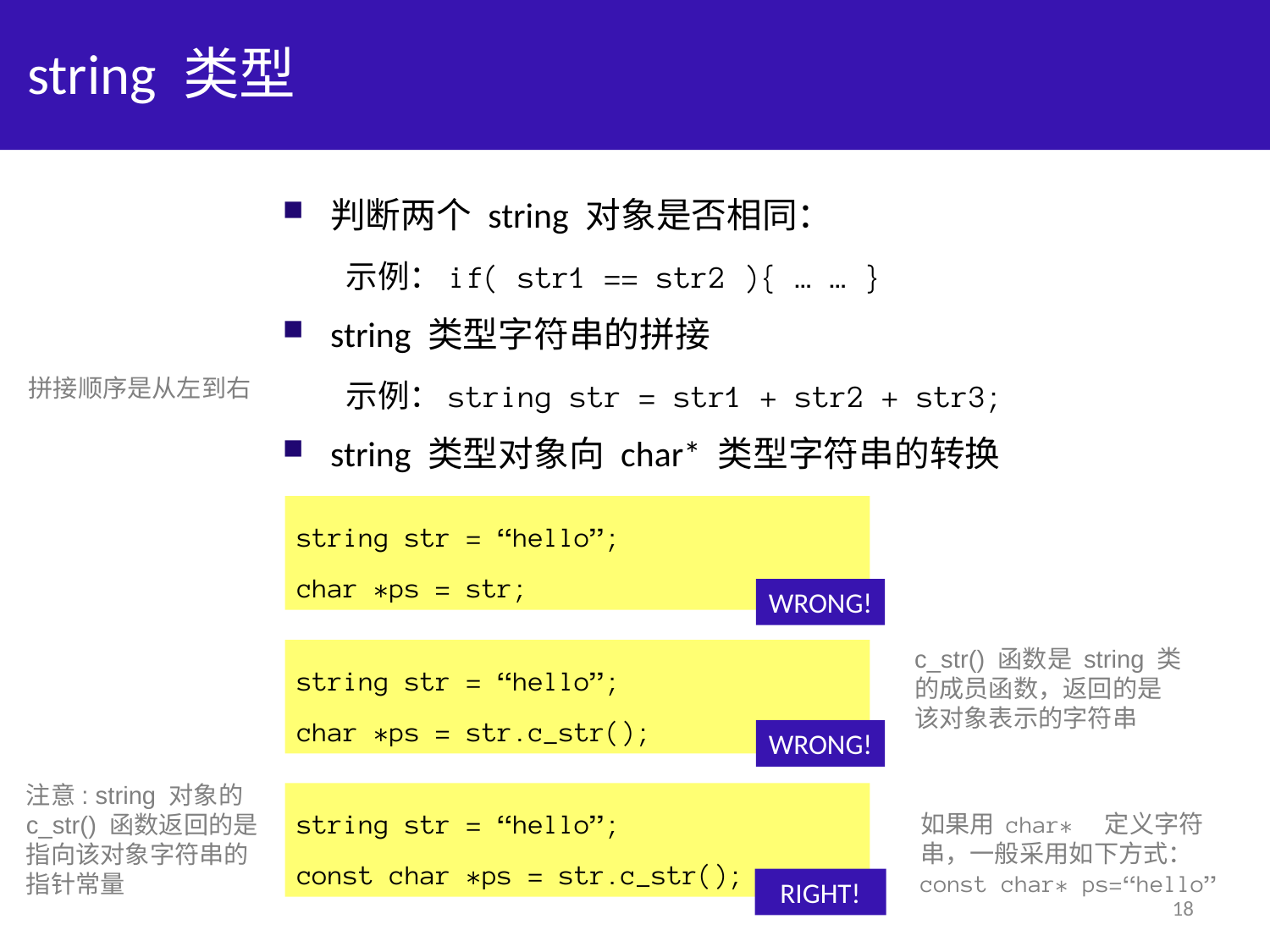

# string 类型
判断两个 string 对象是否相同：
示例：if( str1 == str2 ){ … … }
string 类型字符串的拼接
示例：string str = str1 + str2 + str3;
string 类型对象向 char* 类型字符串的转换
拼接顺序是从左到右
string str = “hello”;
char *ps = str;
WRONG!
c_str() 函数是 string 类
的成员函数，返回的是
该对象表示的字符串
string str = “hello”;
char *ps = str.c_str();
WRONG!
注意: string 对象的
c_str() 函数返回的是
指向该对象字符串的
指针常量
string str = “hello”;
const char *ps = str.c_str();
如果用 char*　定义字符
串，一般采用如下方式：
const char* ps=“hello”
RIGHT!
18